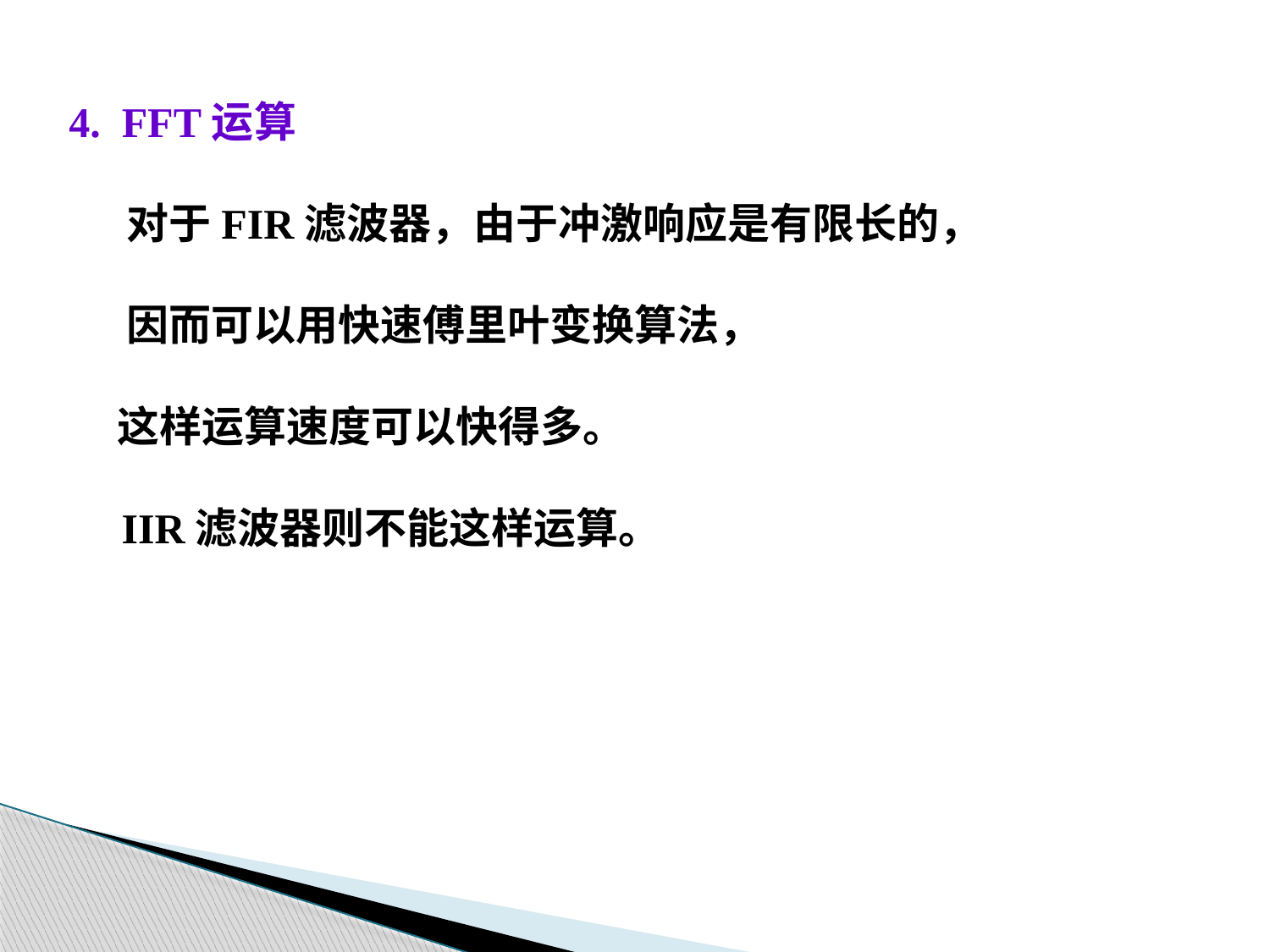

4.  FFT运算
     对于FIR滤波器，由于冲激响应是有限长的，
     因而可以用快速傅里叶变换算法，
    这样运算速度可以快得多。
     IIR滤波器则不能这样运算。